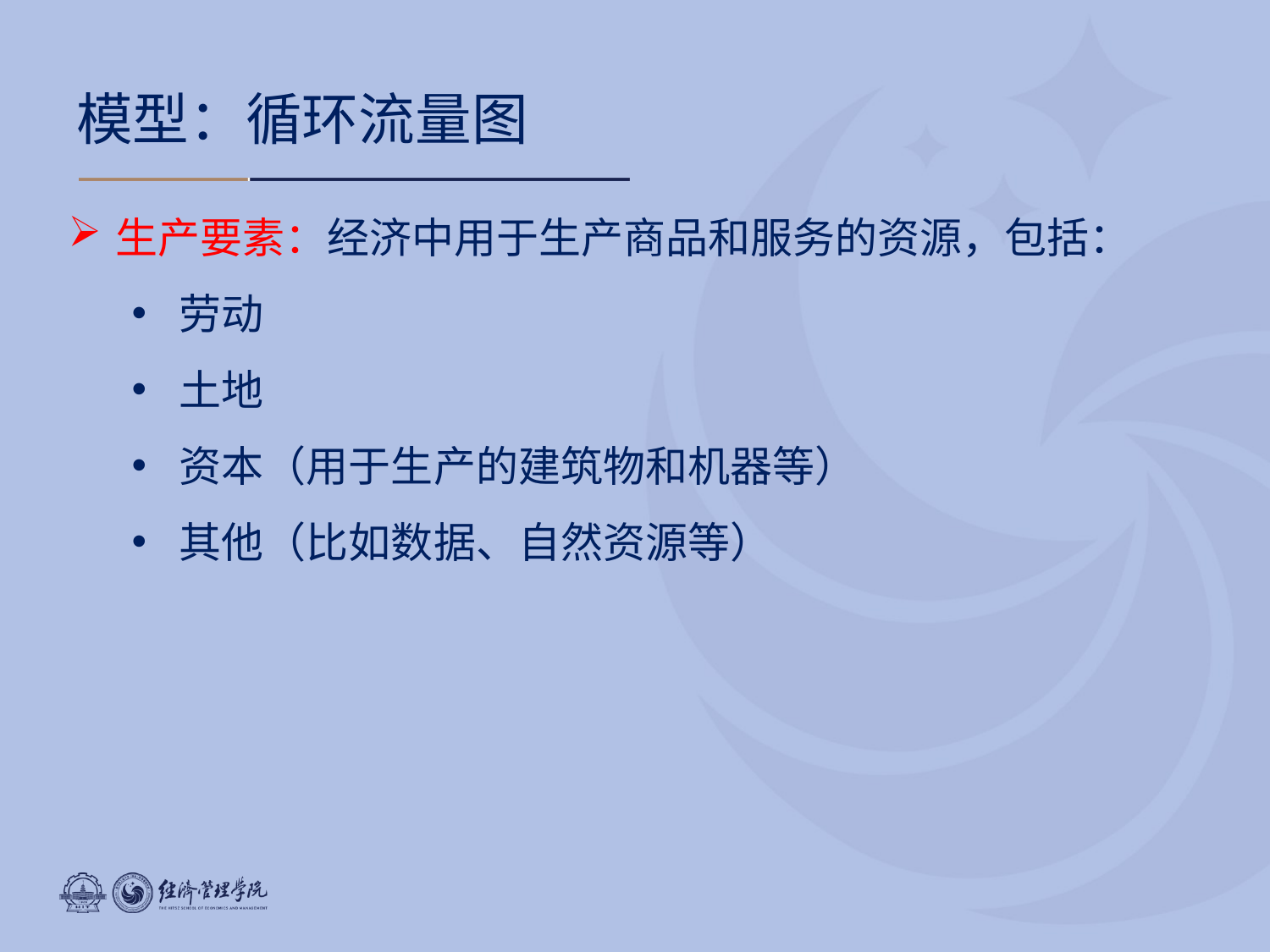

# 模型：循环流量图
生产要素：经济中用于生产商品和服务的资源，包括：
劳动
土地
资本（用于生产的建筑物和机器等）
其他（比如数据、自然资源等）